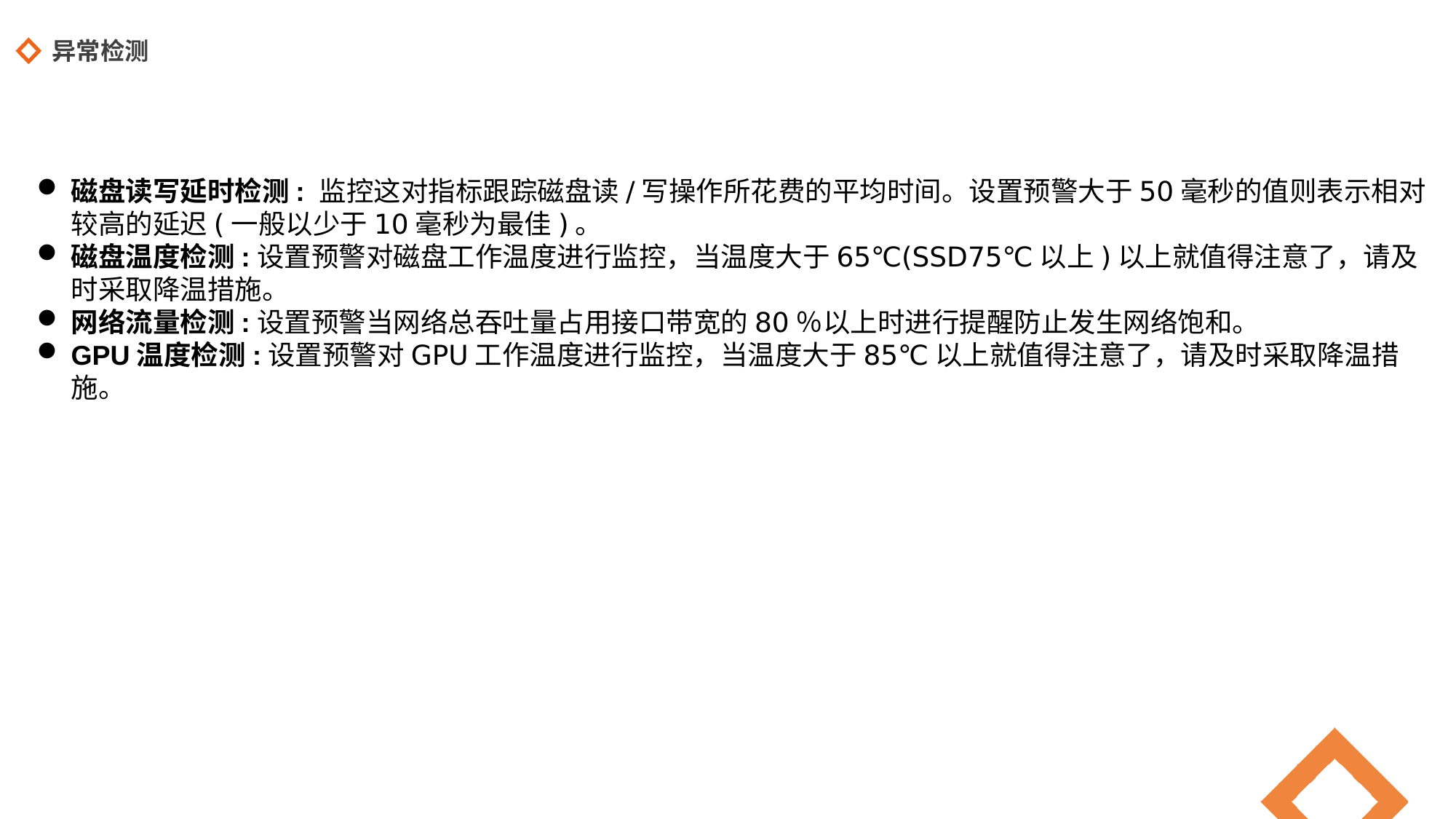

# 异常检测
磁盘读写延时检测: 监控这对指标跟踪磁盘读/写操作所花费的平均时间。设置预警大于50毫秒的值则表示相对较高的延迟(一般以少于10毫秒为最佳)。
磁盘温度检测:设置预警对磁盘工作温度进行监控，当温度大于65℃(SSD75℃以上)以上就值得注意了，请及时采取降温措施。
网络流量检测:设置预警当网络总吞吐量占用接口带宽的80％以上时进行提醒防止发生网络饱和。
GPU温度检测:设置预警对GPU工作温度进行监控，当温度大于85℃以上就值得注意了，请及时采取降温措施。